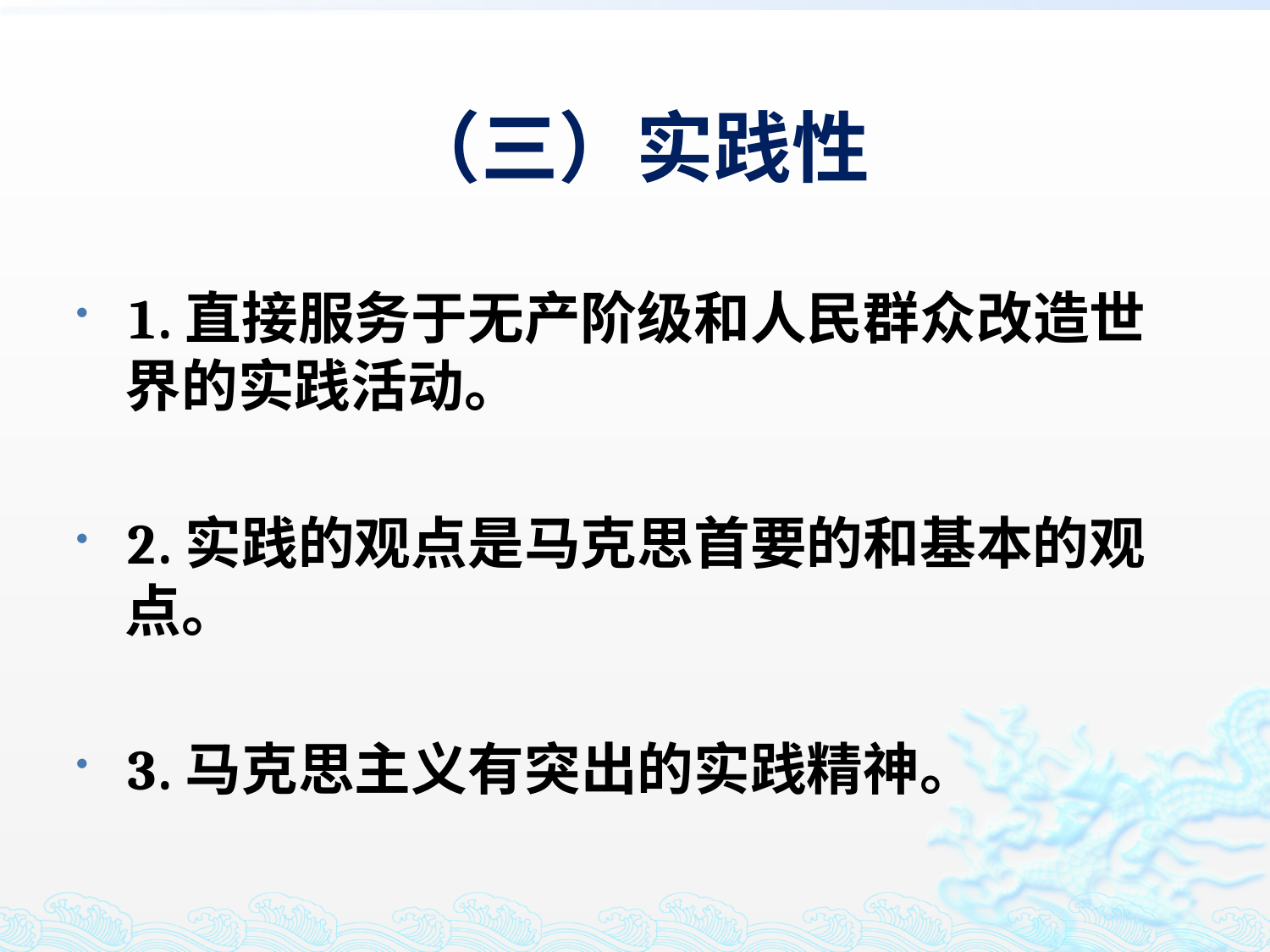

# （三）实践性
1.直接服务于无产阶级和人民群众改造世界的实践活动。

2.实践的观点是马克思首要的和基本的观点。

3.马克思主义有突出的实践精神。